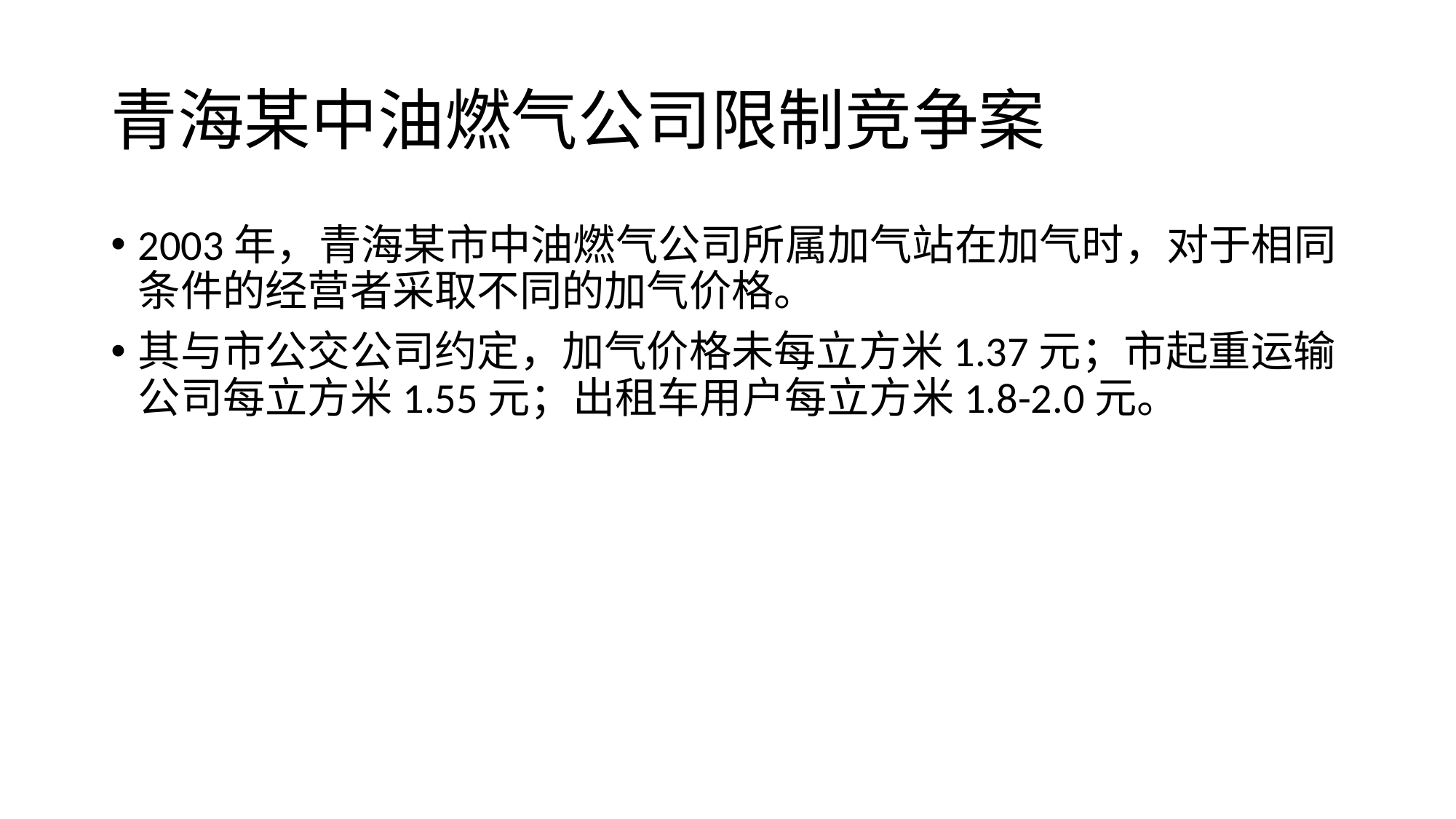

# 青海某中油燃气公司限制竞争案
2003年，青海某市中油燃气公司所属加气站在加气时，对于相同条件的经营者采取不同的加气价格。
其与市公交公司约定，加气价格未每立方米1.37元；市起重运输公司每立方米1.55元；出租车用户每立方米1.8-2.0元。